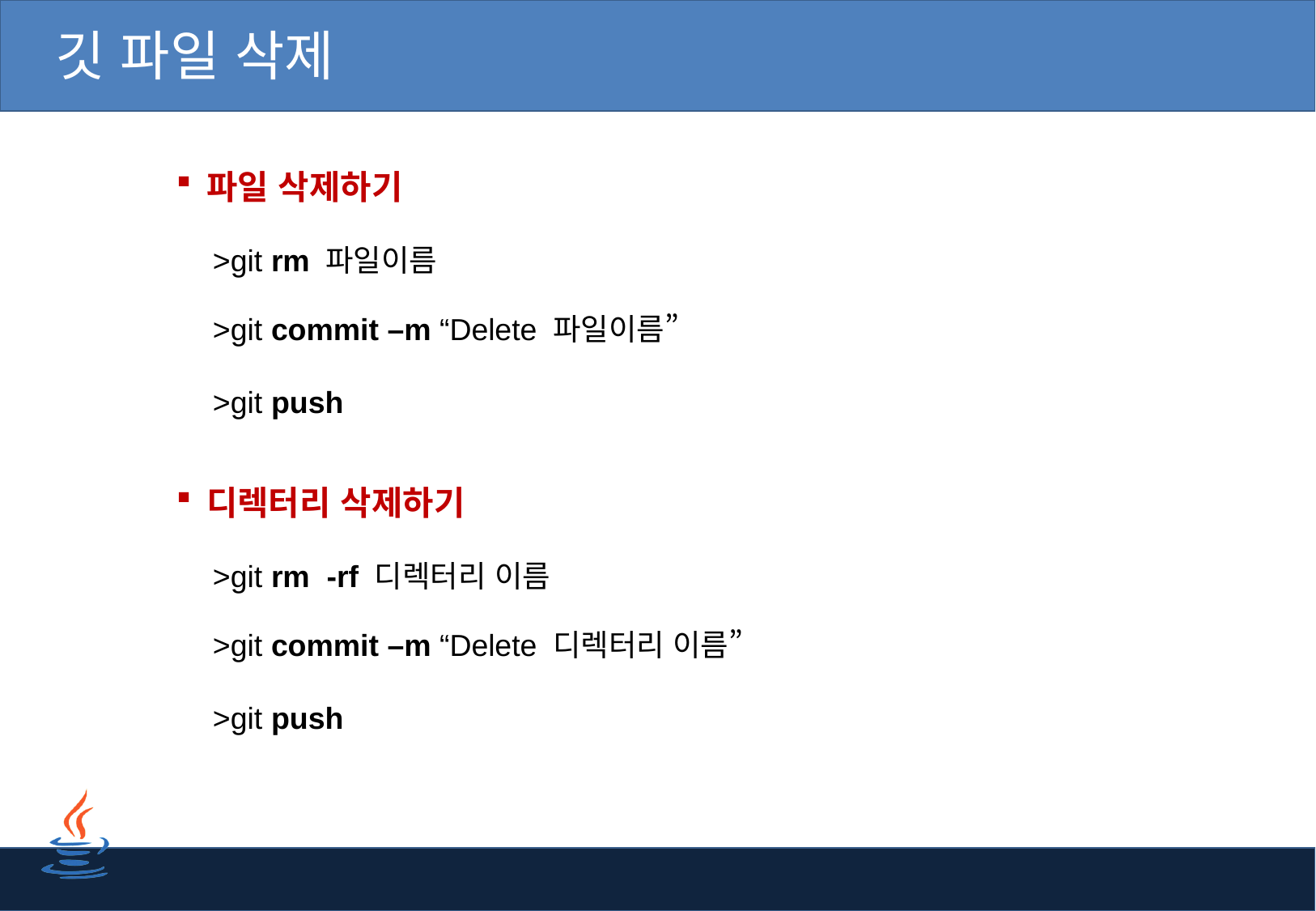

# 깃 파일 삭제
파일 삭제하기
>git rm 파일이름

>git commit –m “Delete 파일이름”

>git push
디렉터리 삭제하기
>git rm  -rf 디렉터리 이름

>git commit –m “Delete 디렉터리 이름”

>git push